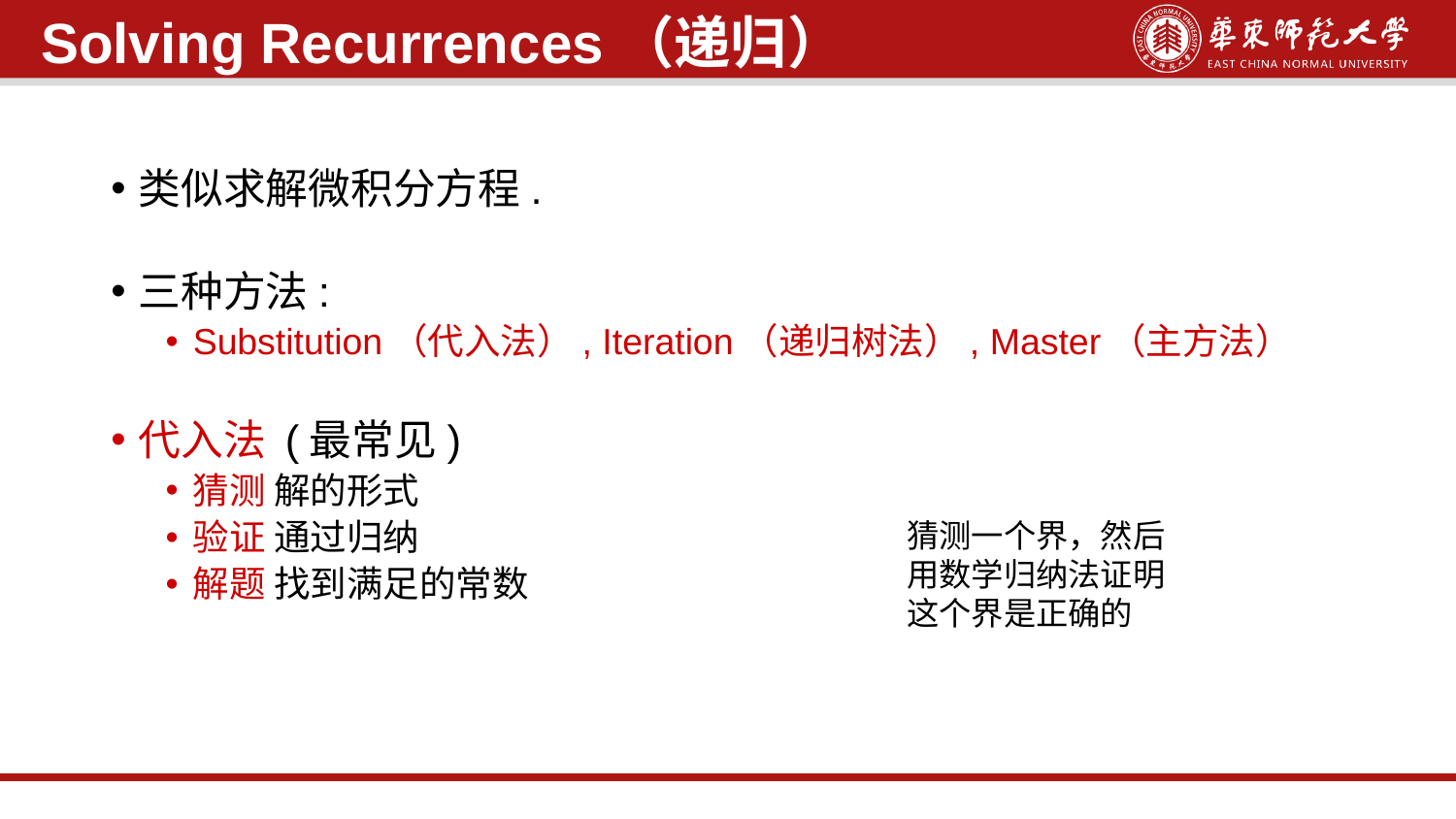

Solving Recurrences（递归）
类似求解微积分方程.

三种方法:
Substitution（代入法）, Iteration（递归树法）, Master（主方法）

代入法 (最常见)
猜测 解的形式
验证 通过归纳
解题 找到满足的常数
猜测一个界，然后用数学归纳法证明这个界是正确的